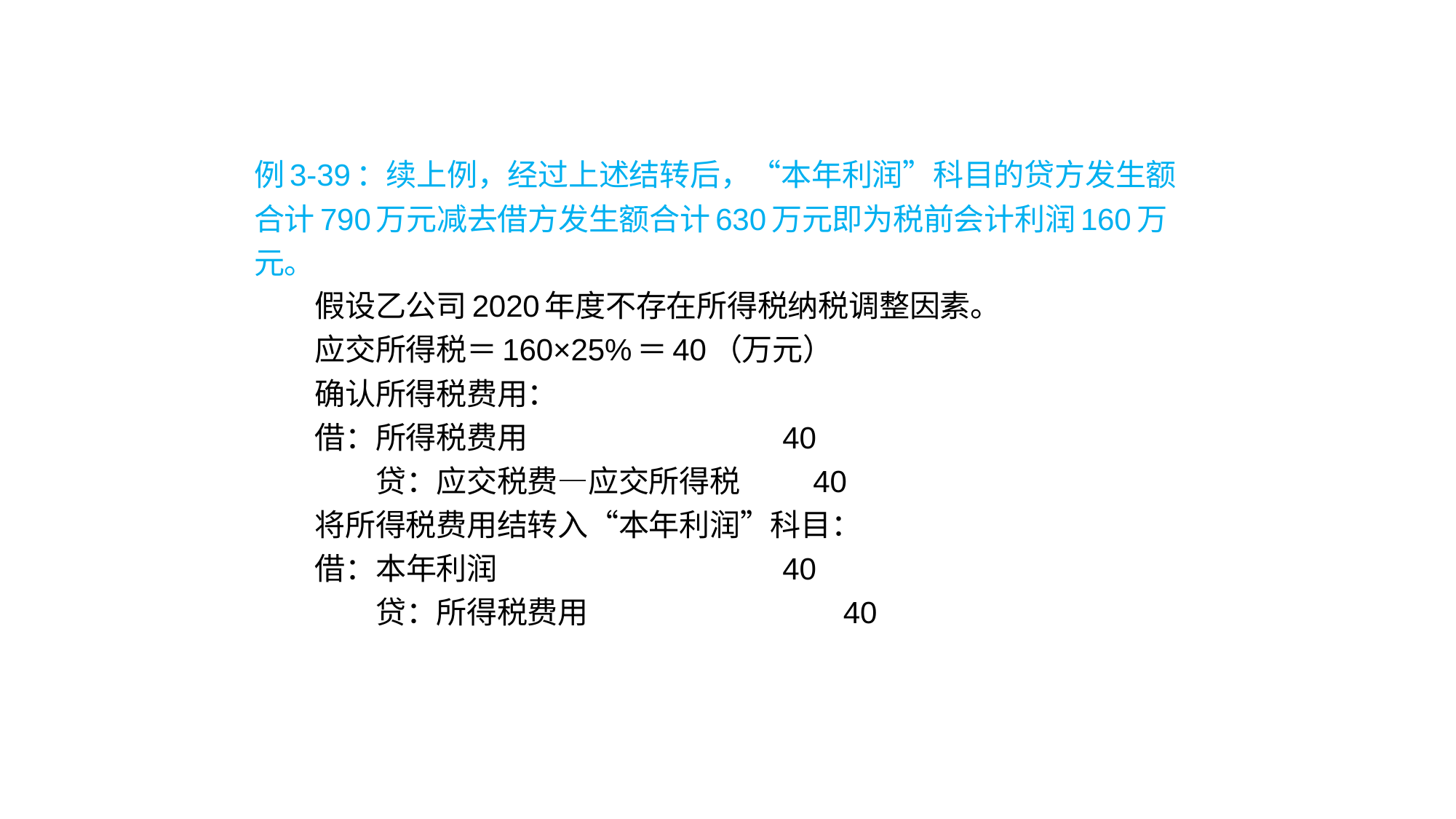

例3-39：续上例，经过上述结转后，“本年利润”科目的贷方发生额合计790万元减去借方发生额合计630万元即为税前会计利润160万元。
　　假设乙公司2020年度不存在所得税纳税调整因素。
　　应交所得税＝160×25%＝40（万元）
　　确认所得税费用：
　　借：所得税费用　　　　　　　　 40
　　　　贷：应交税费—应交所得税　　 40
　　将所得税费用结转入“本年利润”科目：
　　借：本年利润　　　　　　　　　 40
　　　　贷：所得税费用　　　　　　　　 40